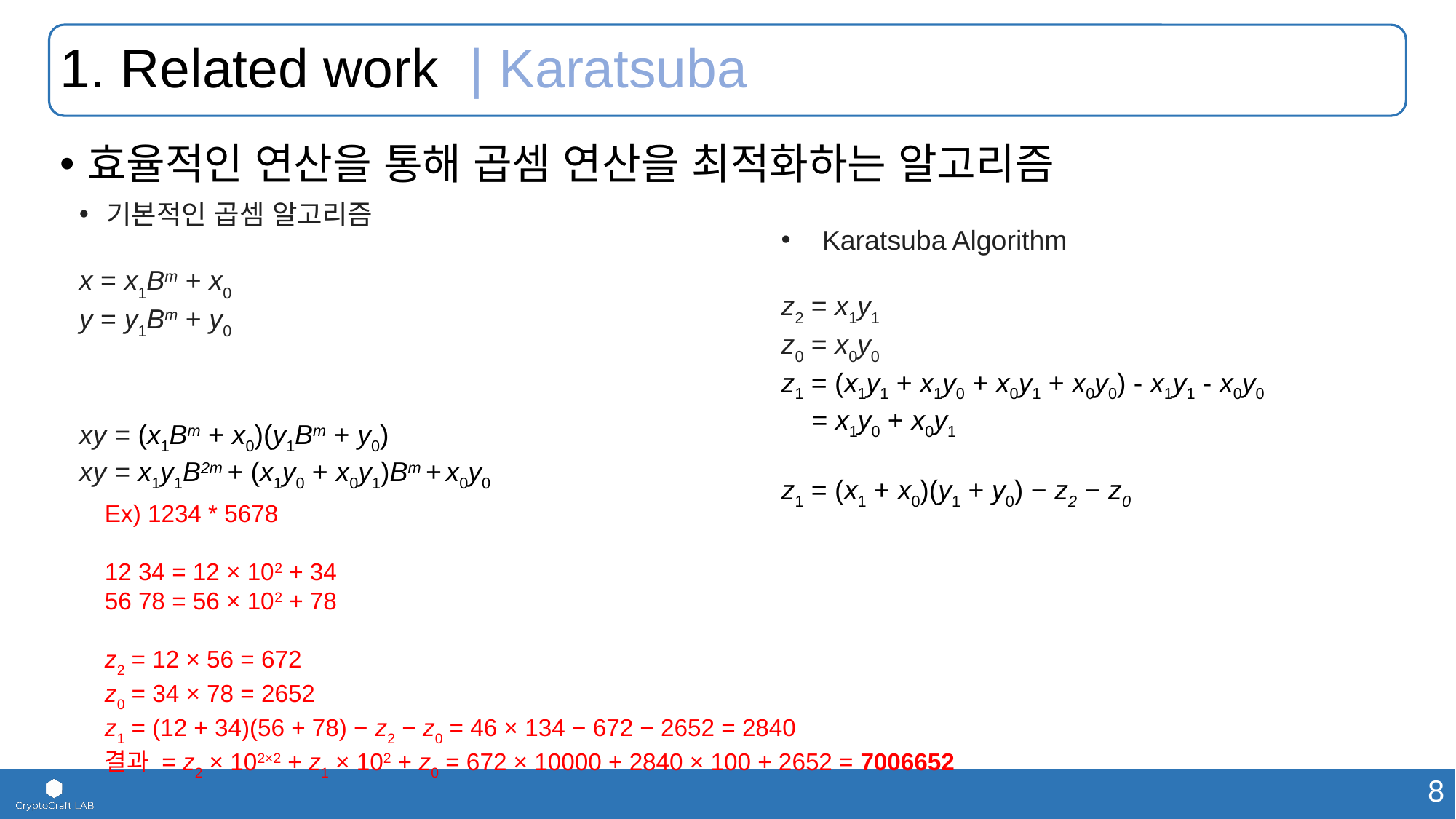

# 1. Related work  | Karatsuba
효율적인 연산을 통해 곱셈 연산을 최적화하는 알고리즘

기본적인 곱셈 알고리즘

x = x1Bm + x0
y = y1Bm + y0

xy = (x1Bm + x0)(y1Bm + y0)
xy = x1y1B2m + (x1y0 + x0y1)Bm + x0y0

Karatsuba Algorithm

z2 = x1y1
z0 = x0y0
z1 = (x1y1 + x1y0 + x0y1 + x0y0) - x1y1 - x0y0
    = x1y0 + x0y1

z1 = (x1 + x0)(y1 + y0) − z2 − z0

Ex) 1234 * 5678

12 34 = 12 × 102 + 34
56 78 = 56 × 102 + 78

z2 = 12 × 56 = 672
z0 = 34 × 78 = 2652
z1 = (12 + 34)(56 + 78) − z2 − z0 = 46 × 134 − 672 − 2652 = 2840
결과 = z2 × 102×2 + z1 × 102 + z0 = 672 × 10000 + 2840 × 100 + 2652 = 7006652